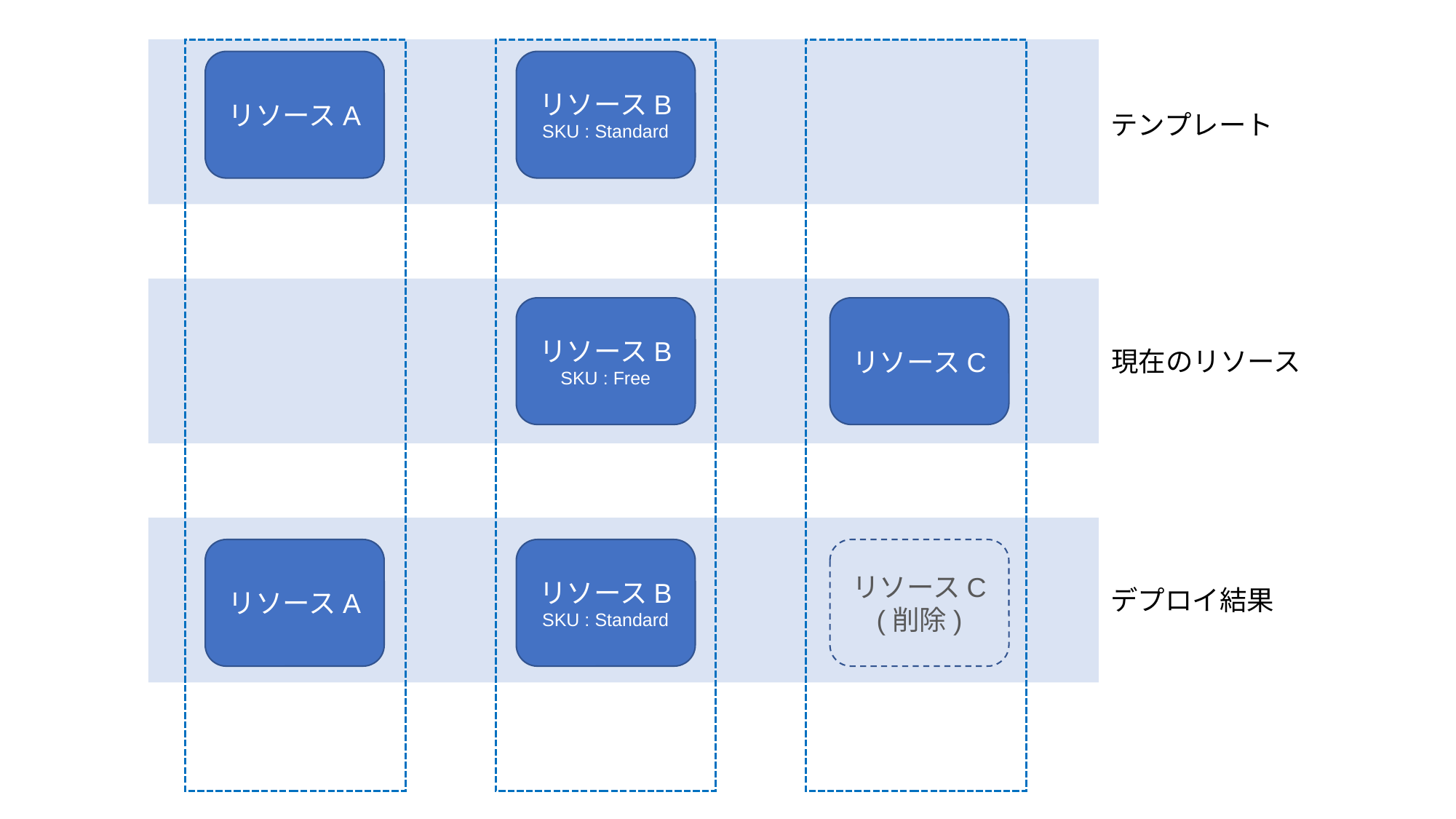

リソースA
リソースB
SKU : Standard
テンプレート

リソースB
SKU : Free
リソースC
現在のリソース

リソースA
リソースB
SKU : Standard
リソースC
(削除)
デプロイ結果